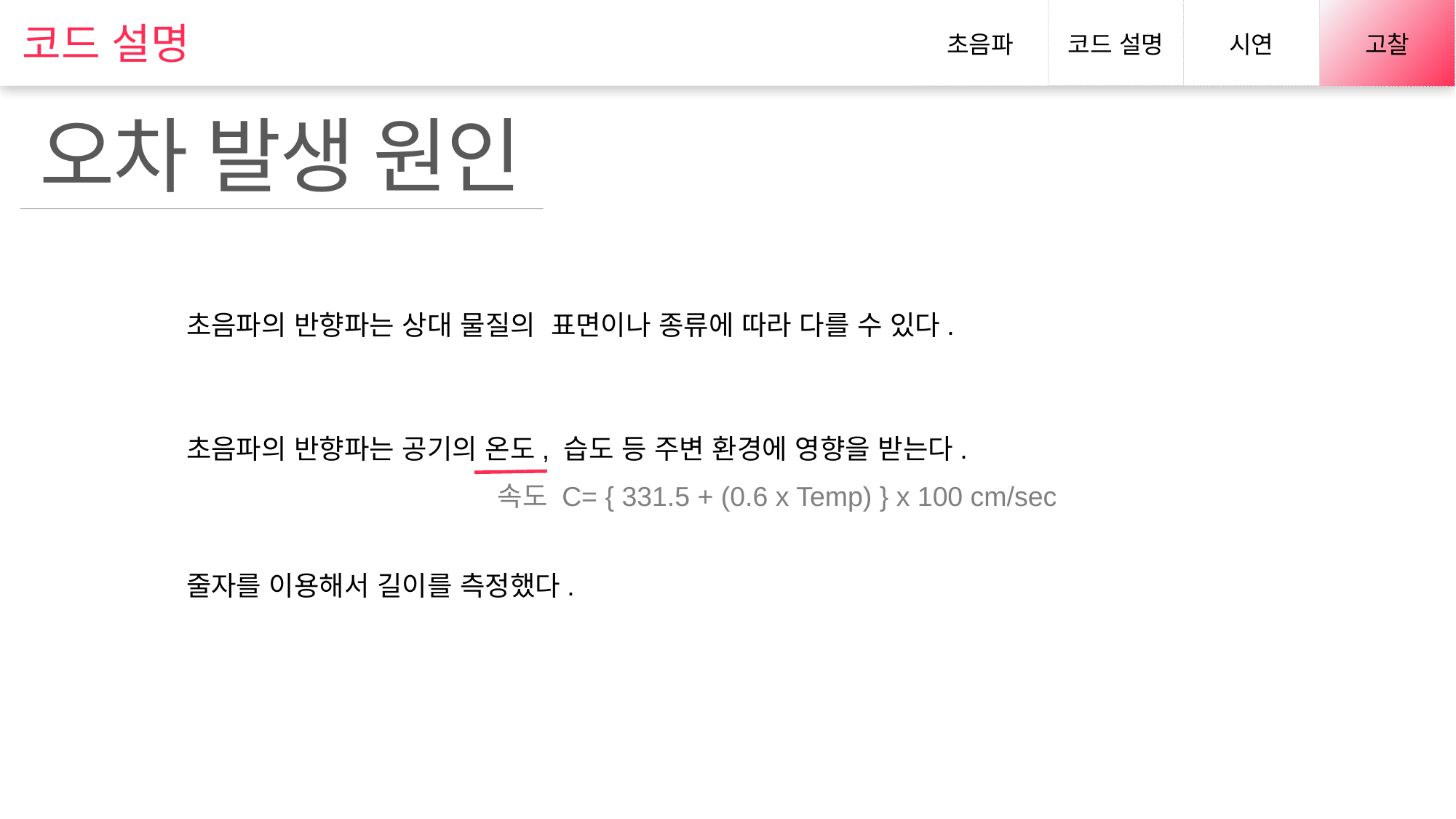

코드 설명
초음파
코드 설명
시연
고찰
Subtitle 1
Subtitle 2
Subtitle 3
Subtitle 4
오차 발생 원인
초음파의 반향파는 상대 물질의  표면이나 종류에 따라 다를 수 있다.
초음파의 반향파는 공기의 온도, 습도 등 주변 환경에 영향을 받는다.
속도 C= { 331.5 + (0.6 x Temp) } x 100 cm/sec
줄자를 이용해서 길이를 측정했다.